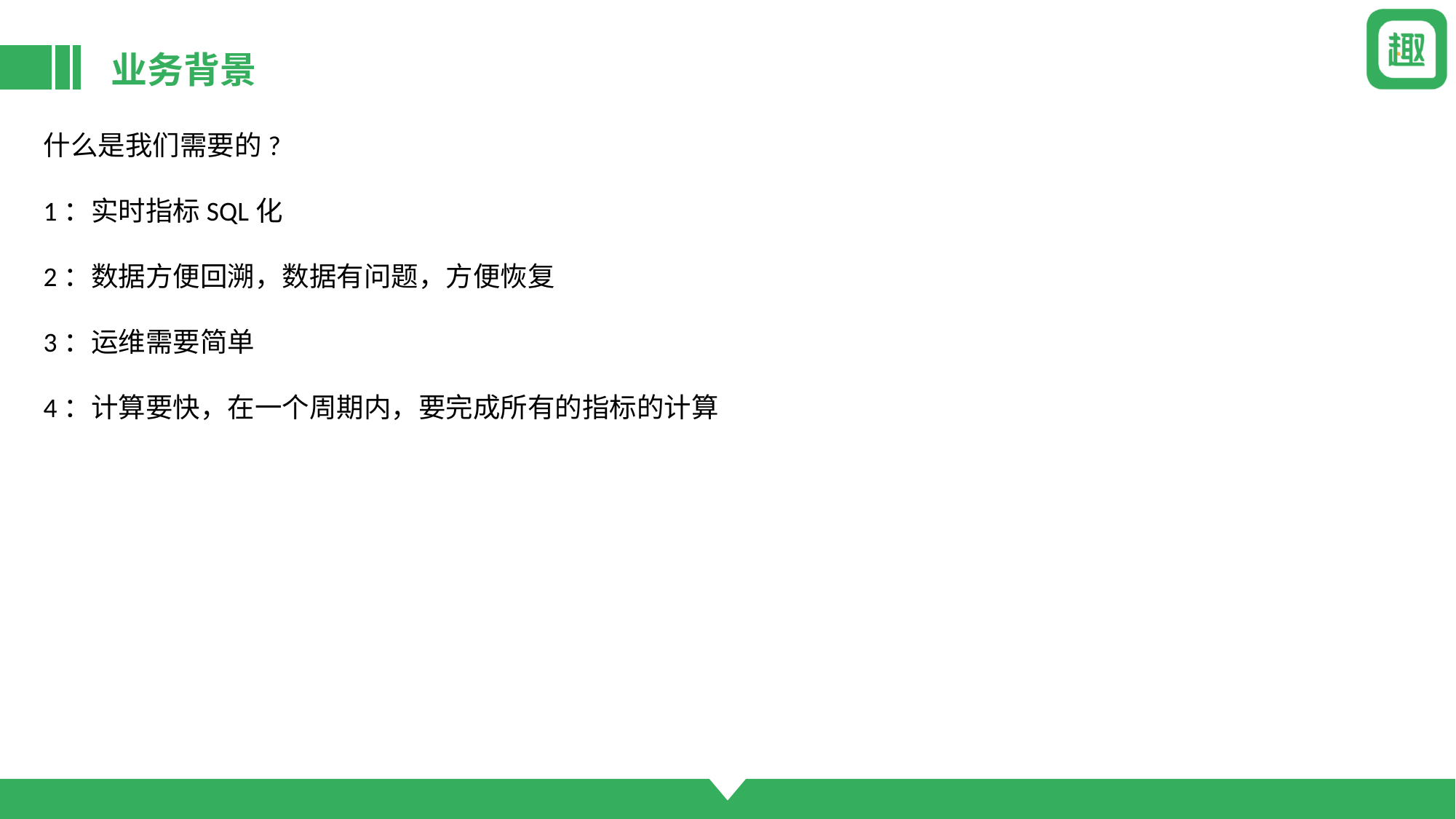

# 业务背景
什么是我们需要的?

1：实时指标SQL化

2：数据方便回溯，数据有问题，方便恢复

3：运维需要简单

4：计算要快，在一个周期内，要完成所有的指标的计算